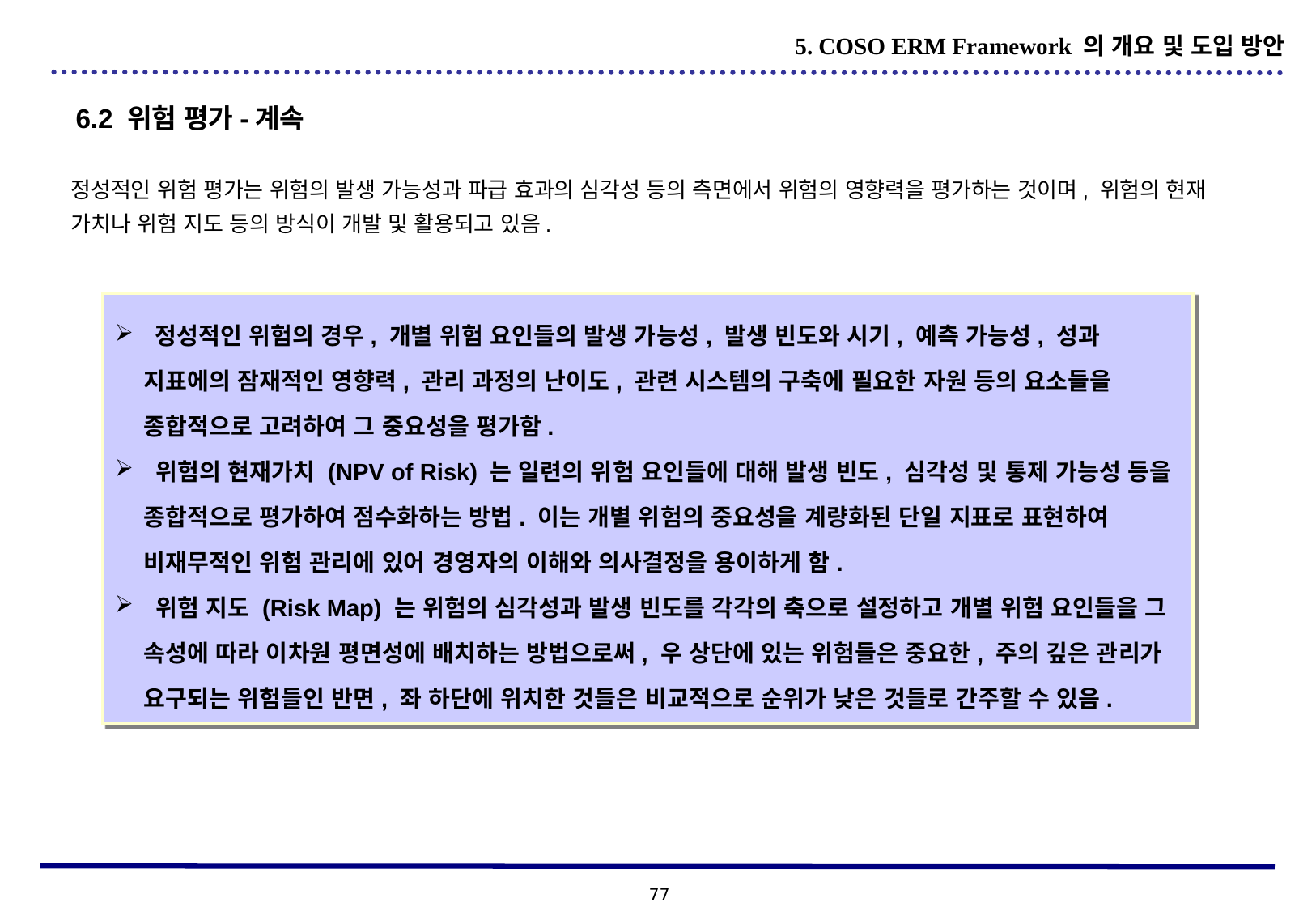

5. COSO ERM Framework 의 개요 및 도입 방안
6.2 위험 평가-계속
정성적인 위험 평가는 위험의 발생 가능성과 파급 효과의 심각성 등의 측면에서 위험의 영향력을 평가하는 것이며, 위험의 현재 가치나 위험 지도 등의 방식이 개발 및 활용되고 있음.
 정성적인 위험의 경우, 개별 위험 요인들의 발생 가능성, 발생 빈도와 시기, 예측 가능성, 성과 지표에의 잠재적인 영향력, 관리 과정의 난이도, 관련 시스템의 구축에 필요한 자원 등의 요소들을 종합적으로 고려하여 그 중요성을 평가함.
 위험의 현재가치 (NPV of Risk) 는 일련의 위험 요인들에 대해 발생 빈도, 심각성 및 통제 가능성 등을 종합적으로 평가하여 점수화하는 방법. 이는 개별 위험의 중요성을 계량화된 단일 지표로 표현하여 비재무적인 위험 관리에 있어 경영자의 이해와 의사결정을 용이하게 함.
 위험 지도 (Risk Map) 는 위험의 심각성과 발생 빈도를 각각의 축으로 설정하고 개별 위험 요인들을 그 속성에 따라 이차원 평면성에 배치하는 방법으로써, 우 상단에 있는 위험들은 중요한, 주의 깊은 관리가 요구되는 위험들인 반면, 좌 하단에 위치한 것들은 비교적으로 순위가 낮은 것들로 간주할 수 있음.